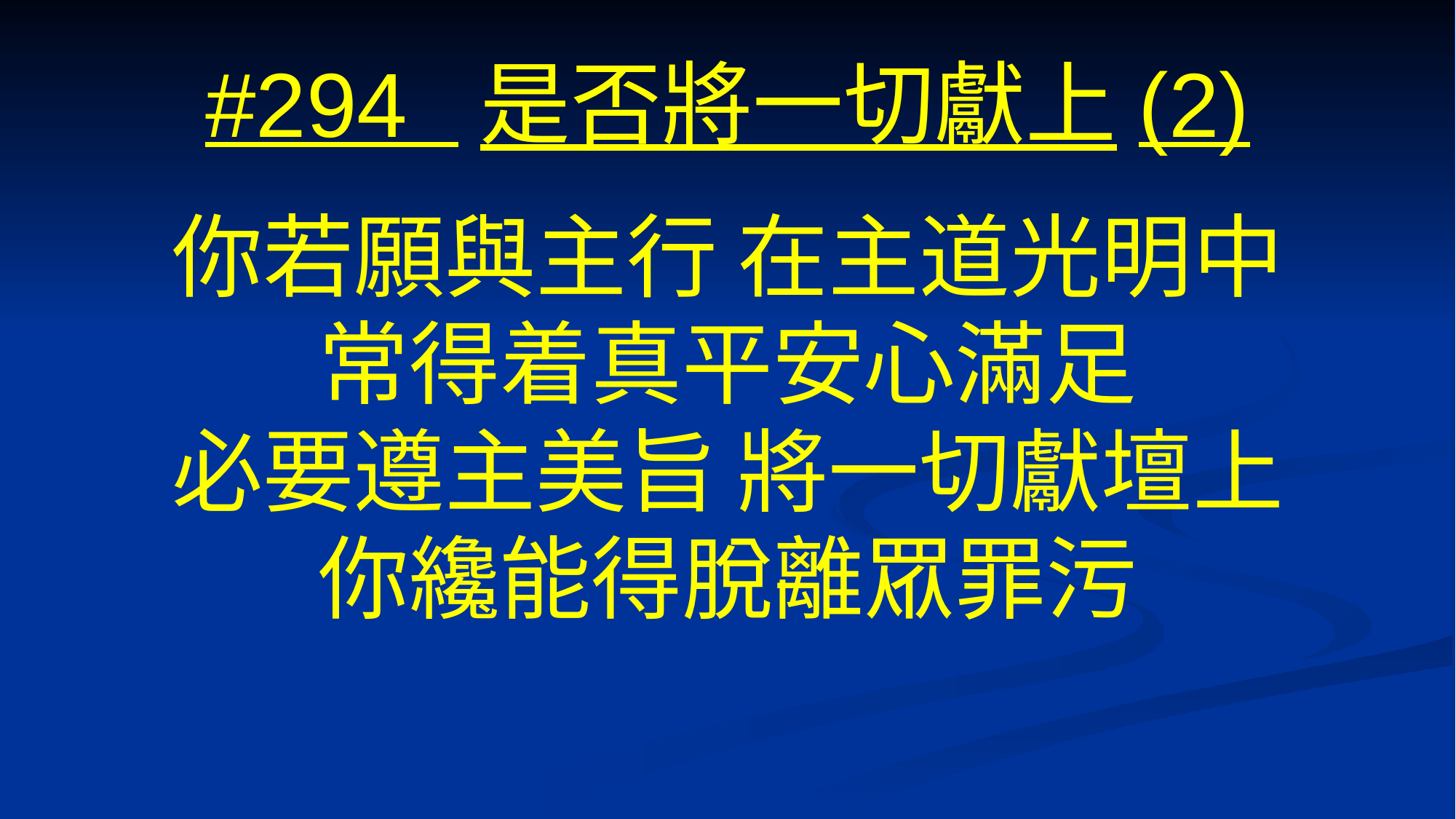

# #294  是否將一切獻上(2)
你若願與主行 在主道光明中
常得着真平安心滿足
必要遵主美旨 將一切獻壇上
你纔能得脫離眾罪污